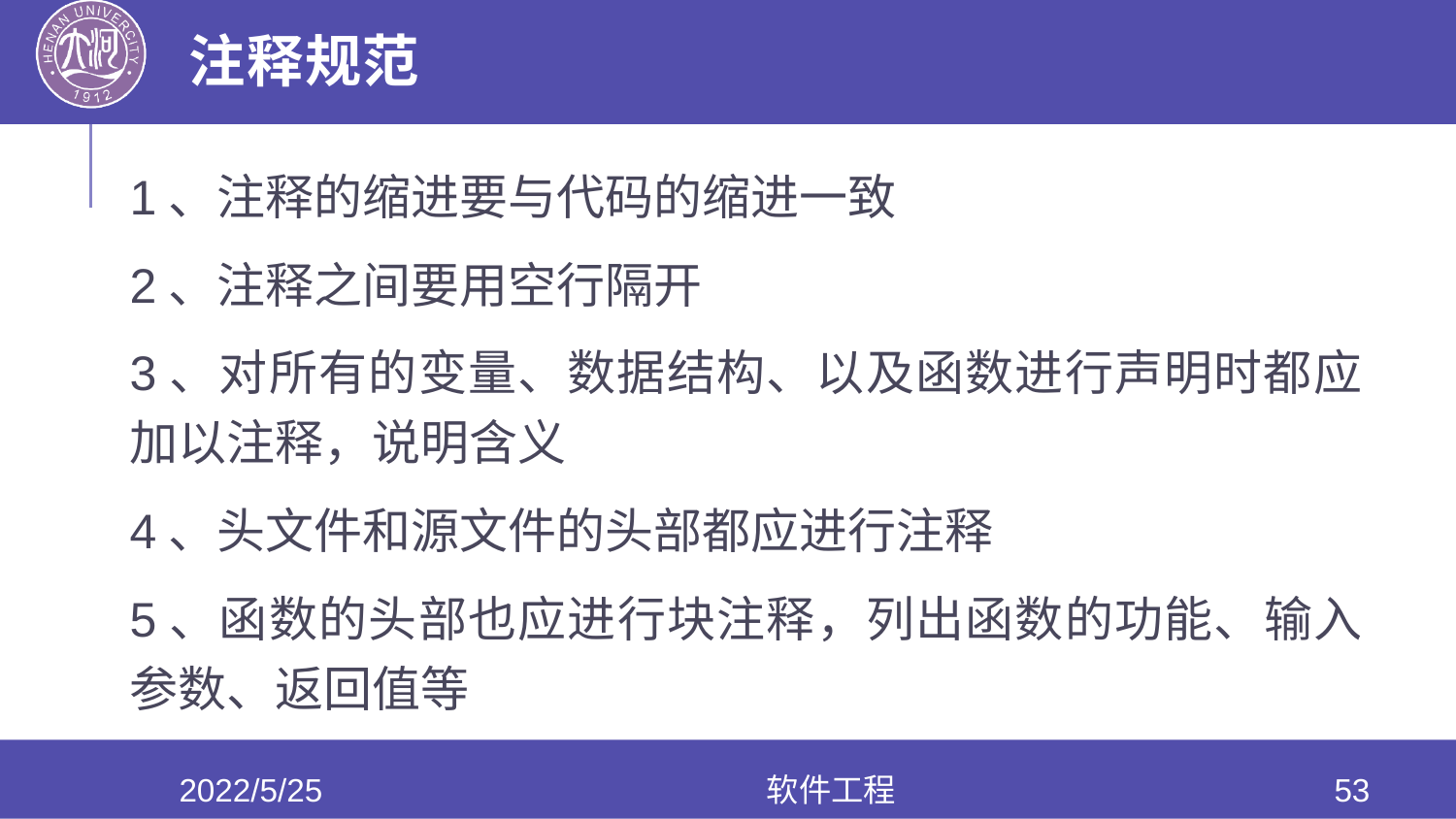

# 注释规范
1、注释的缩进要与代码的缩进一致
2、注释之间要用空行隔开
3、对所有的变量、数据结构、以及函数进行声明时都应加以注释，说明含义
4、头文件和源文件的头部都应进行注释
5、函数的头部也应进行块注释，列出函数的功能、输入参数、返回值等
2022/5/25
软件工程
53